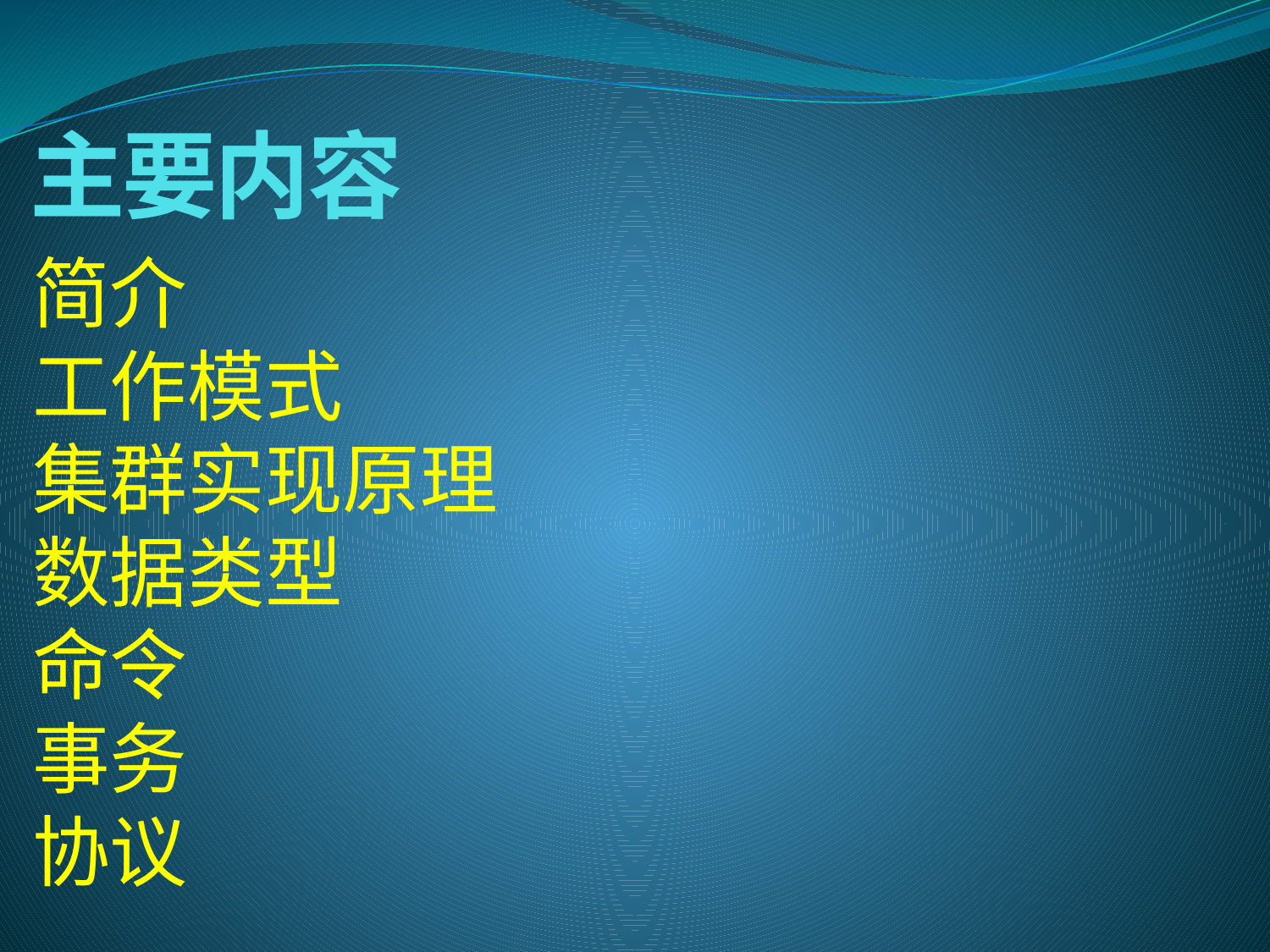

# 主要内容
简介
工作模式
集群实现原理
数据类型
命令
事务
协议